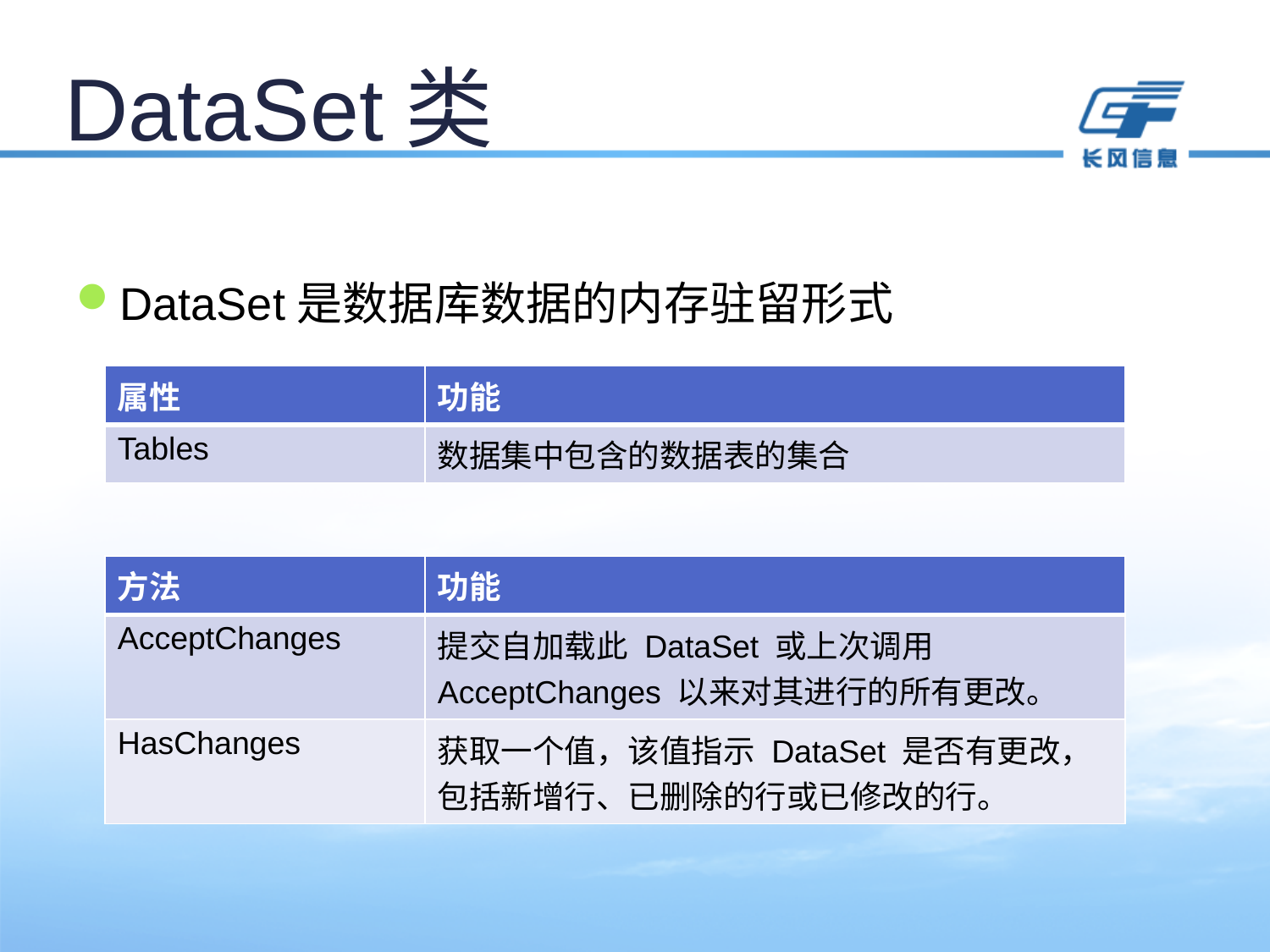

# DataSet类
DataSet是数据库数据的内存驻留形式
| 属性 | 功能 |
| --- | --- |
| Tables | 数据集中包含的数据表的集合 |
| 方法 | 功能 |
| --- | --- |
| AcceptChanges | 提交自加载此 DataSet 或上次调用AcceptChanges 以来对其进行的所有更改。 |
| HasChanges | 获取一个值，该值指示 DataSet 是否有更改，包括新增行、已删除的行或已修改的行。 |